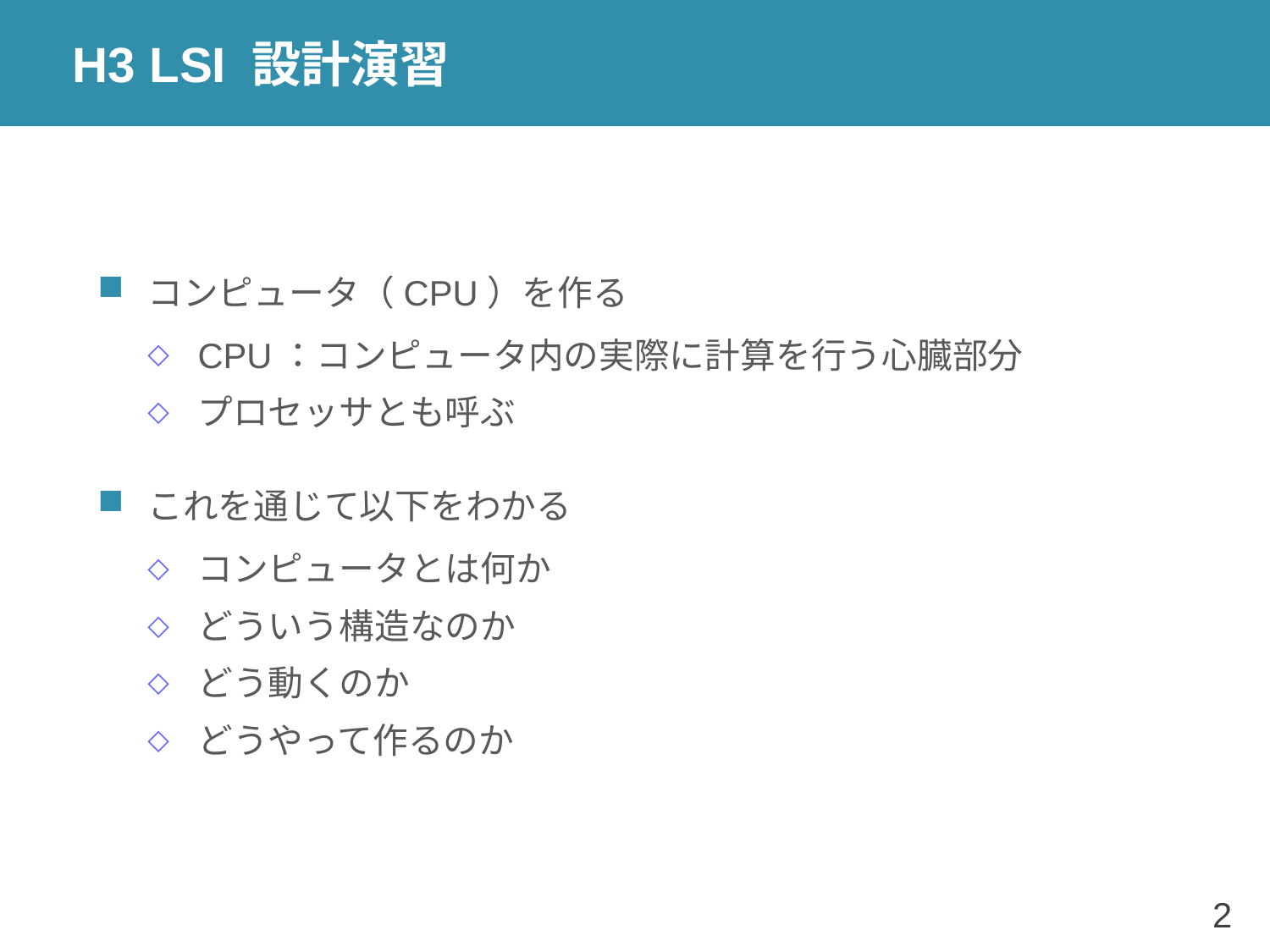

# H3 LSI 設計演習
コンピュータ（CPU）を作る
CPU：コンピュータ内の実際に計算を行う心臓部分
プロセッサとも呼ぶ
これを通じて以下をわかる
コンピュータとは何か
どういう構造なのか
どう動くのか
どうやって作るのか